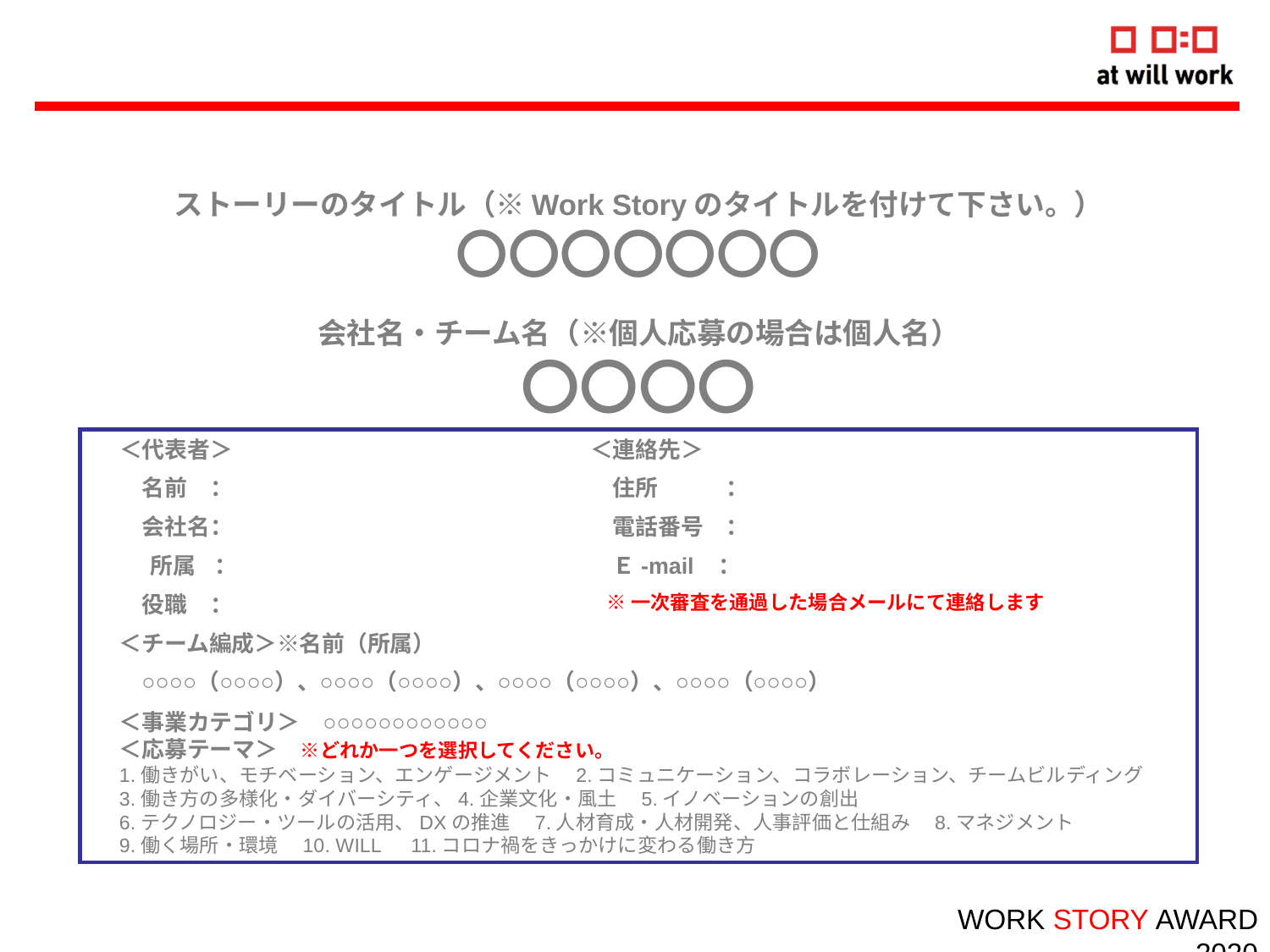

ストーリーのタイトル（※Work Storyのタイトルを付けて下さい。）
〇〇〇〇〇〇〇
会社名・チーム名（※個人応募の場合は個人名）
〇〇〇〇

＜代表者＞
　名前　：
　会社名：
    所属   ：
　役職　：

＜連絡先＞
　住所　　　：
　電話番号　：
　Ｅ-mail   ：
   ※一次審査を通過した場合メールにて連絡します
＜チーム編成＞※名前（所属）
　○○○○（○○○○）、○○○○（○○○○）、○○○○（○○○○）、○○○○（○○○○）

＜事業カテゴリ＞　○○○○○○○○○○○○
＜応募テーマ＞　※どれか一つを選択してください。
1.働きがい、モチベーション、エンゲージメント　2.コミュニケーション、コラボレーション、チームビルディング
3.働き方の多様化・ダイバーシティ、4.企業文化・風土　5.イノベーションの創出
6.テクノロジー・ツールの活用、DXの推進　7.人材育成・人材開発、人事評価と仕組み　8.マネジメント
9.働く場所・環境　10. WILL　11.コロナ禍をきっかけに変わる働き方